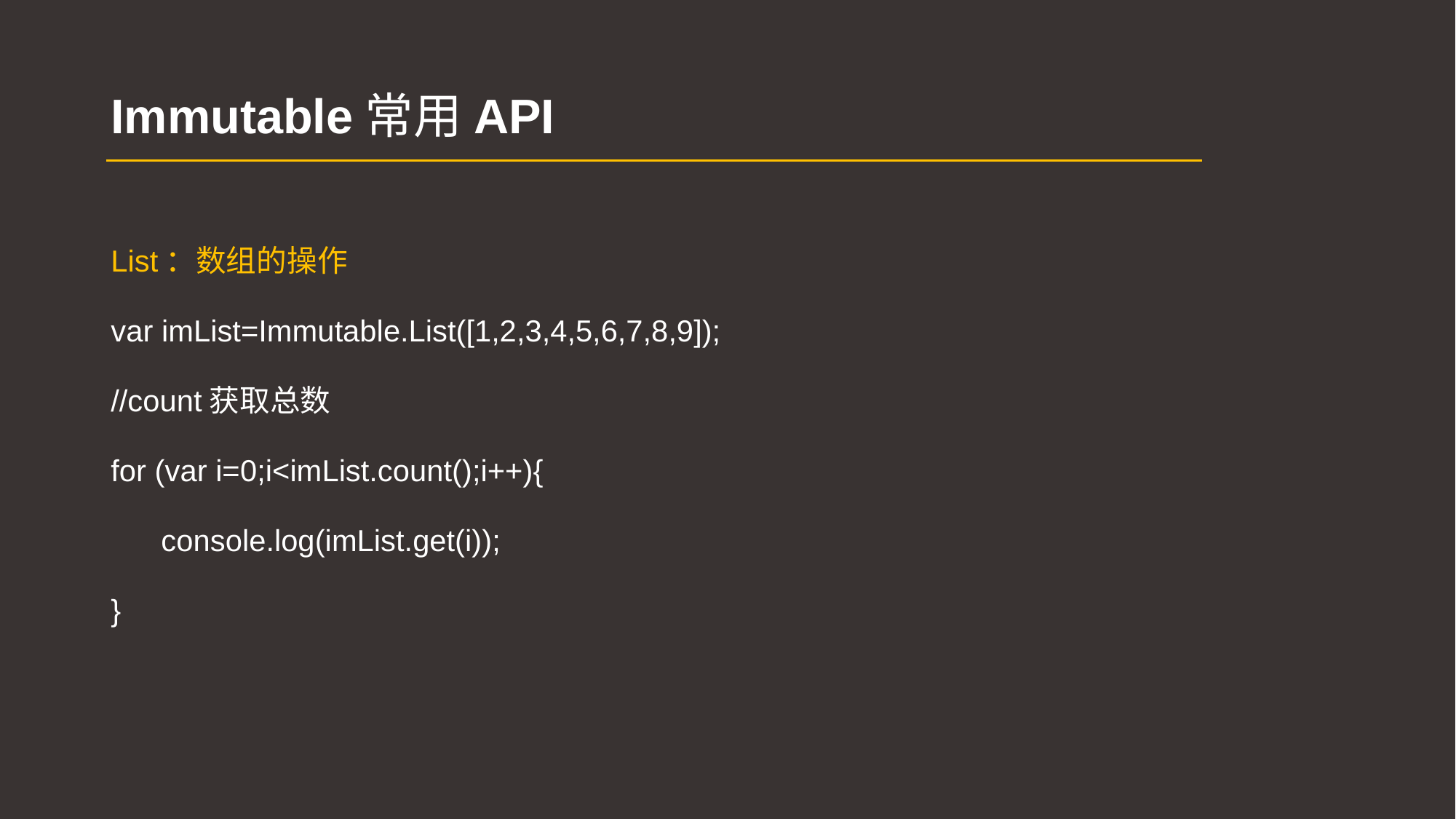

# Immutable常用API
List：数组的操作
var imList=Immutable.List([1,2,3,4,5,6,7,8,9]);
//count获取总数
for (var i=0;i<imList.count();i++){
      console.log(imList.get(i));
}